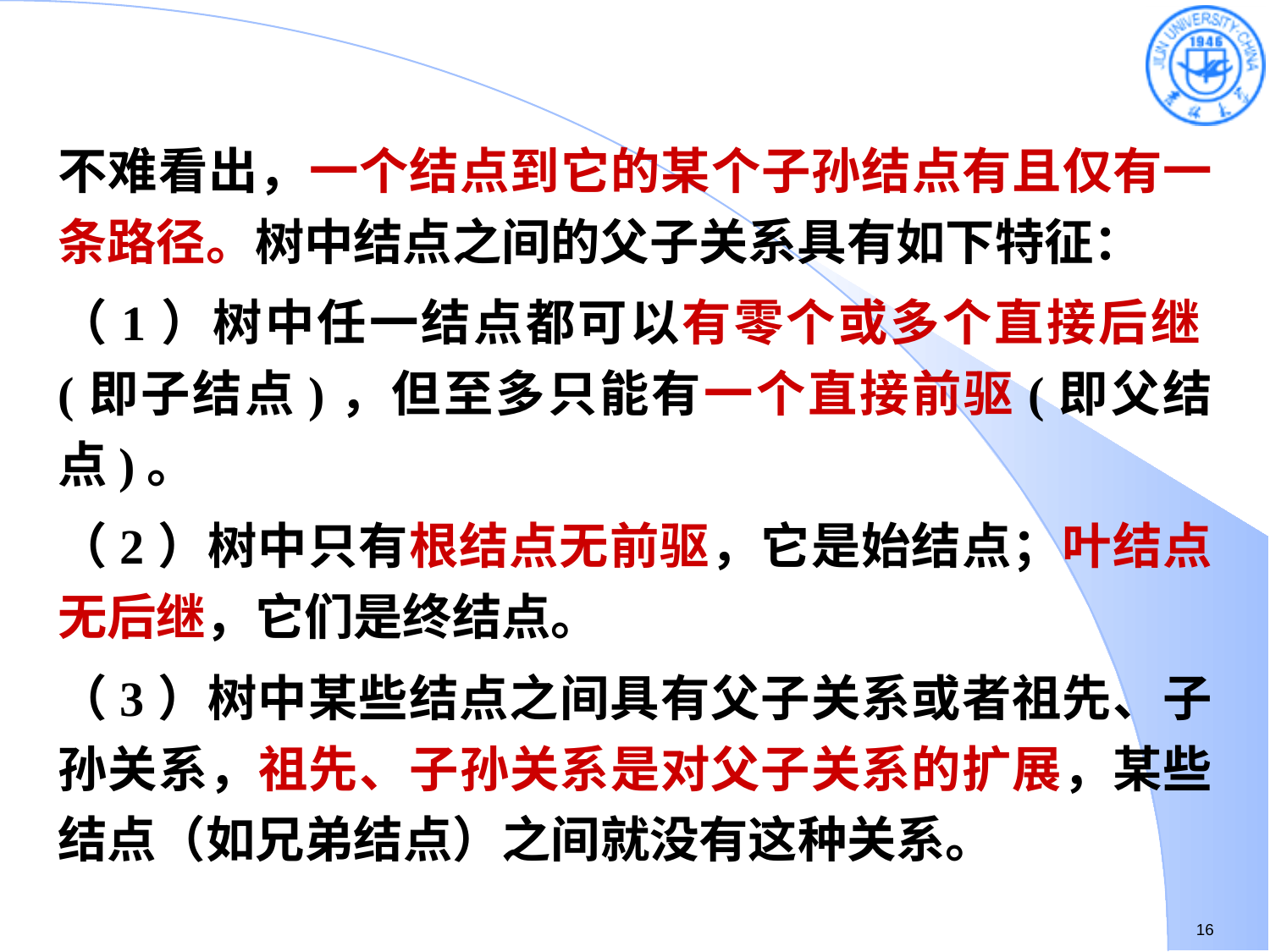

不难看出，一个结点到它的某个子孙结点有且仅有一条路径。树中结点之间的父子关系具有如下特征：
（1）树中任一结点都可以有零个或多个直接后继(即子结点)，但至多只能有一个直接前驱(即父结点)。
（2）树中只有根结点无前驱，它是始结点；叶结点无后继，它们是终结点。
（3）树中某些结点之间具有父子关系或者祖先、子孙关系，祖先、子孙关系是对父子关系的扩展，某些结点（如兄弟结点）之间就没有这种关系。